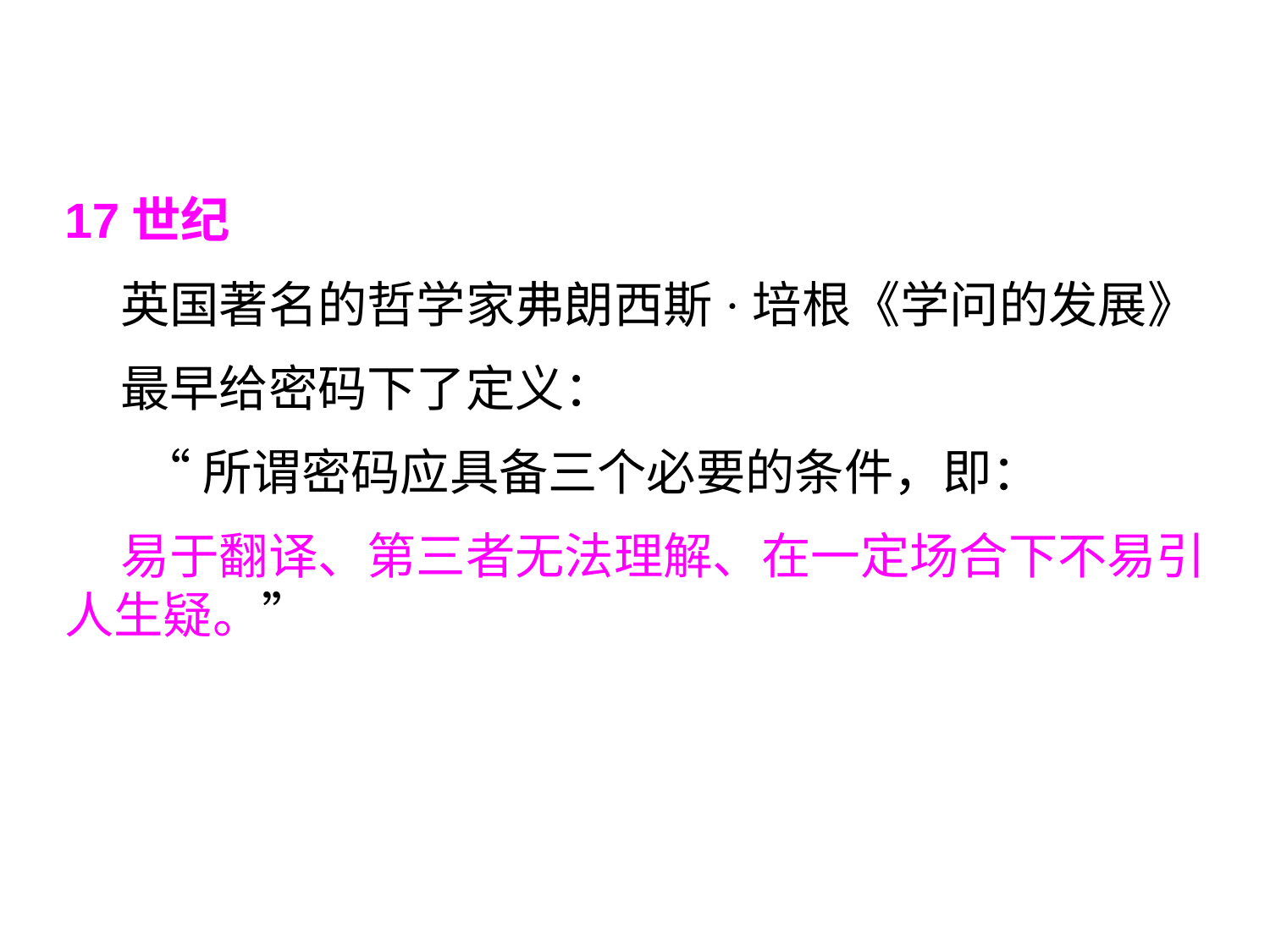

17世纪
    英国著名的哲学家弗朗西斯·培根《学问的发展》
    最早给密码下了定义：
       “所谓密码应具备三个必要的条件，即：
    易于翻译、第三者无法理解、在一定场合下不易引人生疑。”